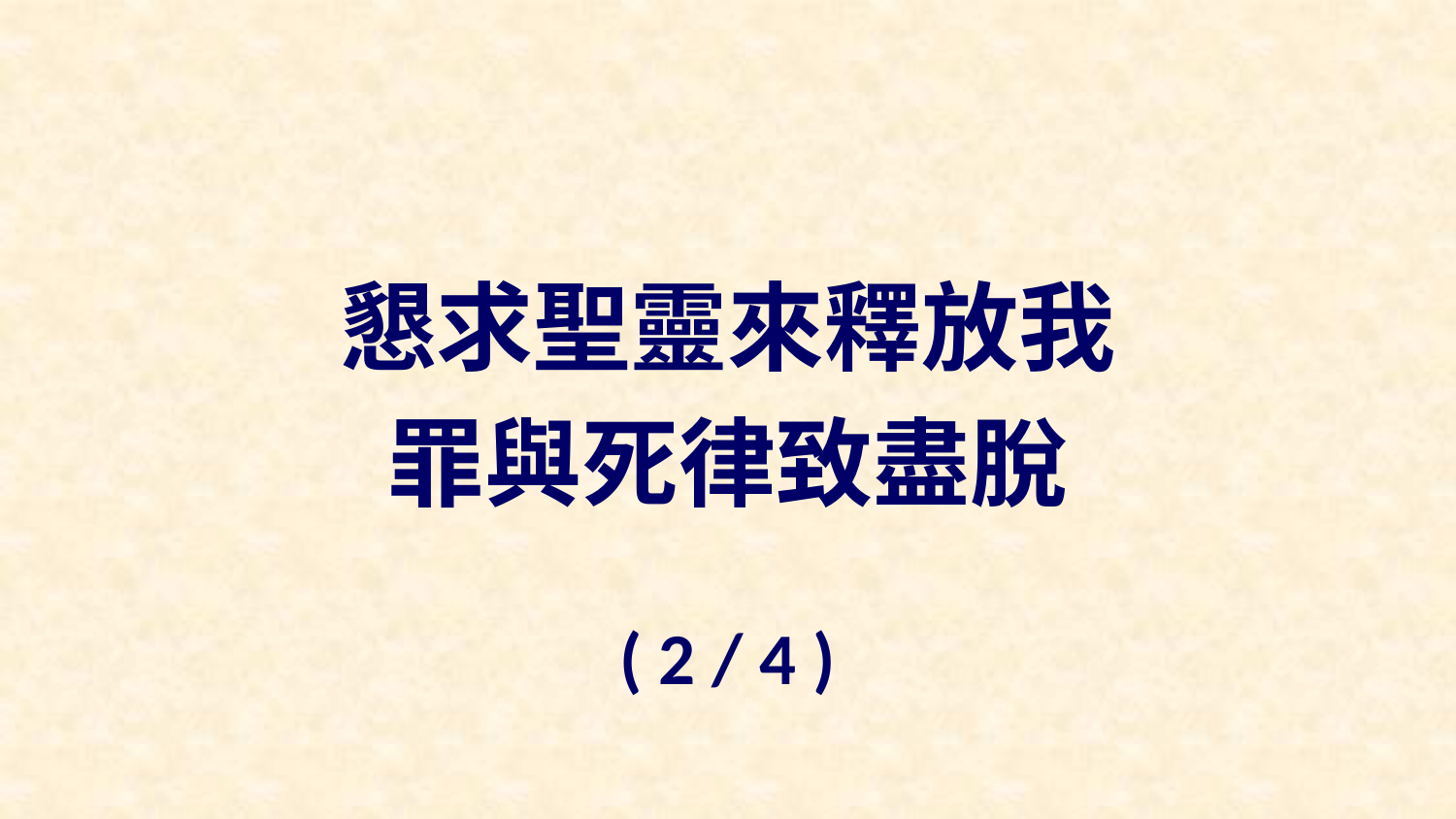

懇求聖靈來釋放我
罪與死律致盡脫
( 2 / 4 )